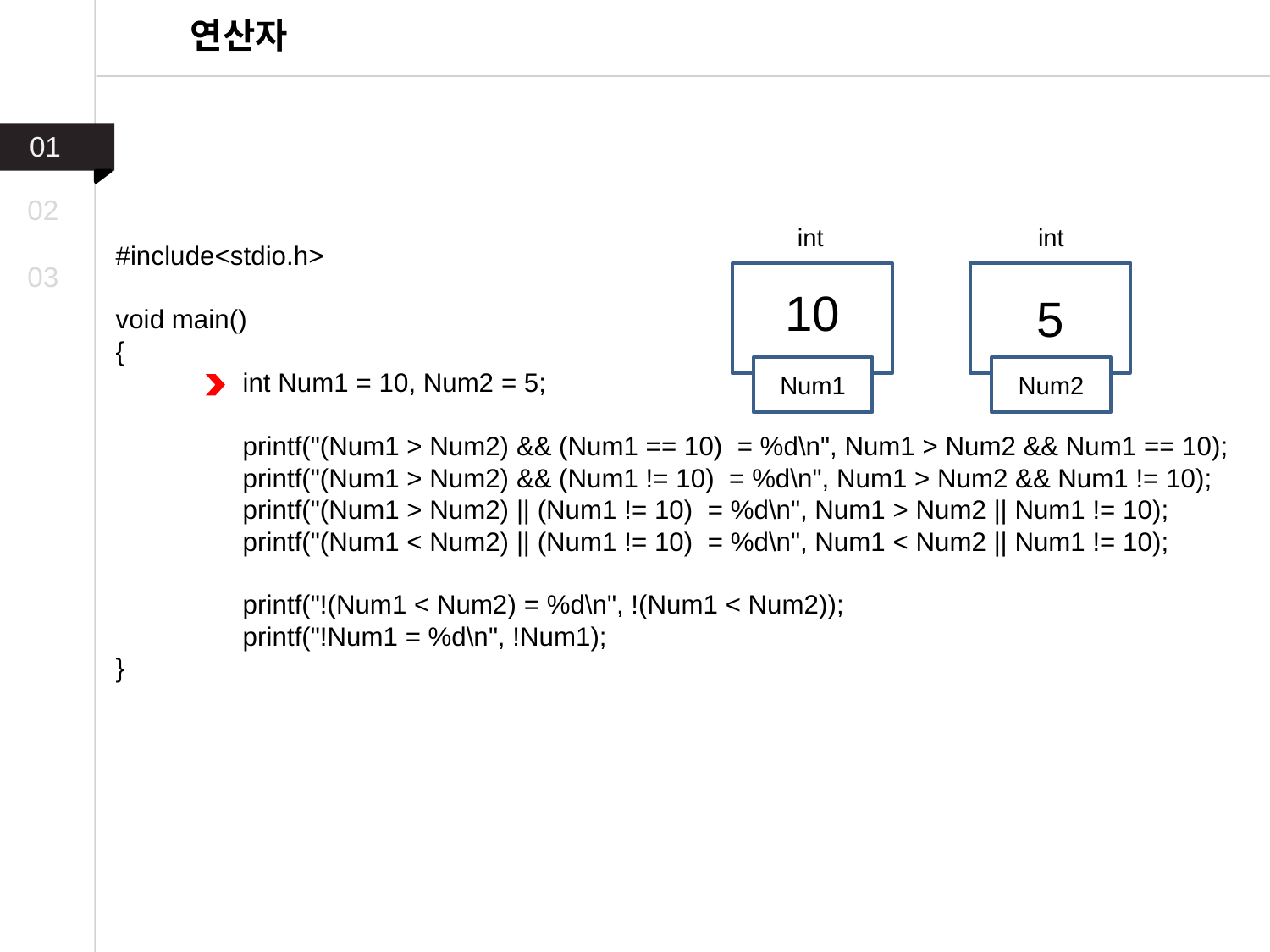

연산자
01

02
int
int
#include<stdio.h>

void main()
{
	int Num1 = 10, Num2 = 5;

	printf("(Num1 > Num2) && (Num1 == 10)  = %d\n", Num1 > Num2 && Num1 == 10);
	printf("(Num1 > Num2) && (Num1 != 10)  = %d\n", Num1 > Num2 && Num1 != 10);
	printf("(Num1 > Num2) || (Num1 != 10)  = %d\n", Num1 > Num2 || Num1 != 10);
	printf("(Num1 < Num2) || (Num1 != 10)  = %d\n", Num1 < Num2 || Num1 != 10);

	printf("!(Num1 < Num2) = %d\n", !(Num1 < Num2));
	printf("!Num1 = %d\n", !Num1);
}
03

10
5
Num1
Num2